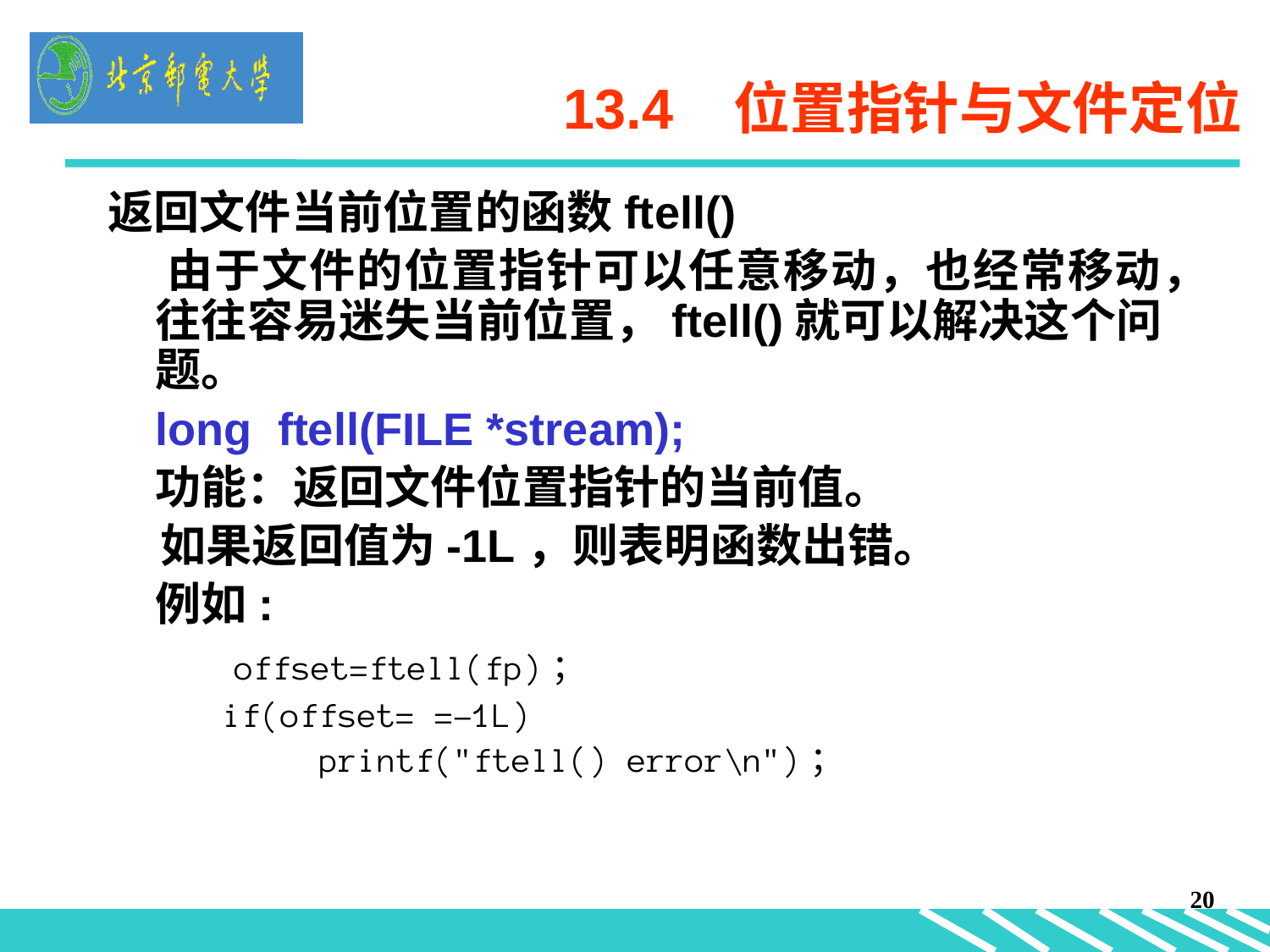

# 13.4   位置指针与文件定位
返回文件当前位置的函数ftell()
    由于文件的位置指针可以任意移动，也经常移动，往往容易迷失当前位置，ftell()就可以解决这个问题。
	long  ftell(FILE *stream);
	功能：返回文件位置指针的当前值。
    如果返回值为-1L，则表明函数出错。
	例如:
          offset=ftell(fp)；
      if(offset= =-1L)
           printf("ftell() error\n")；
20